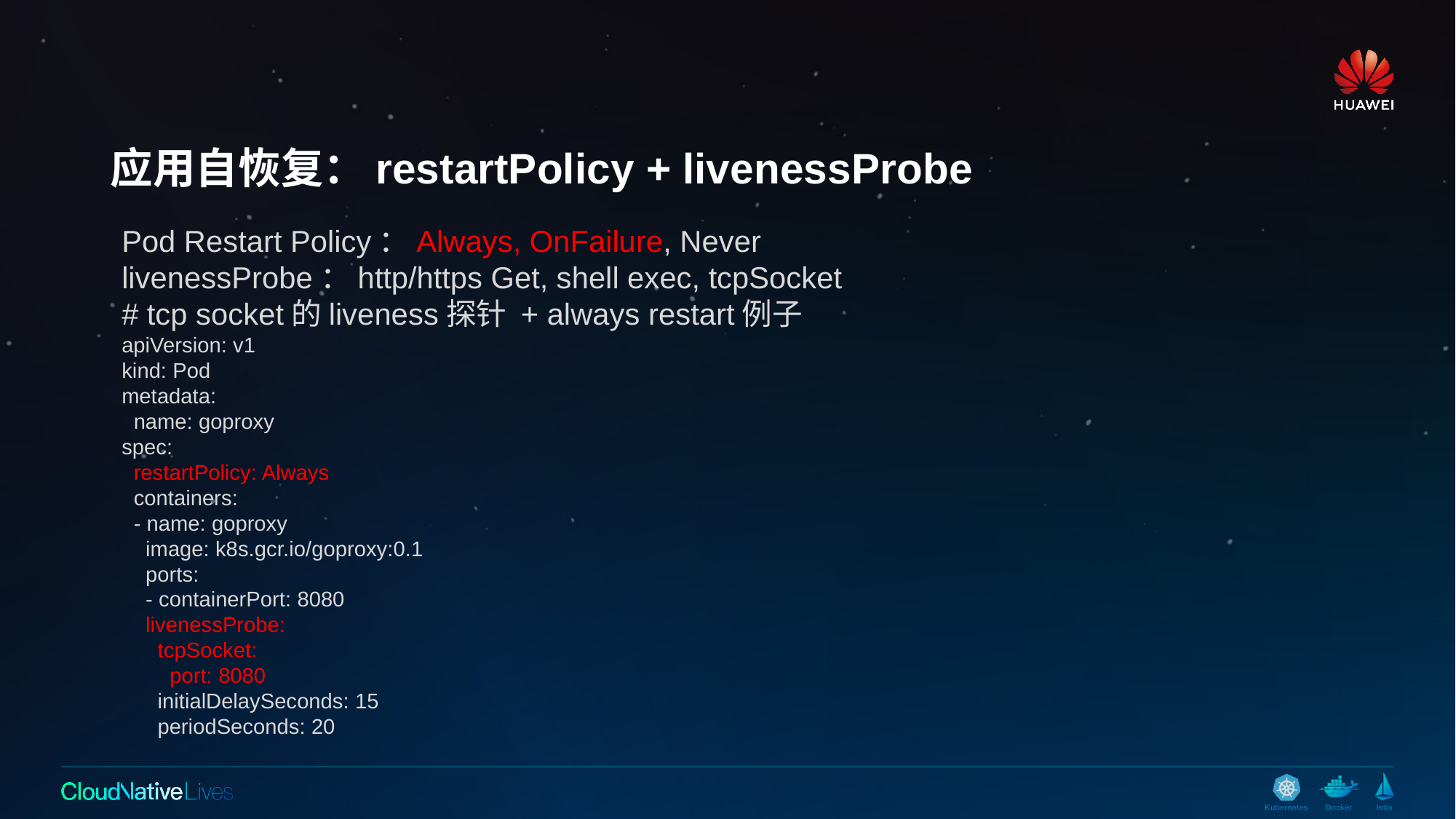

# 应用自恢复：restartPolicy + livenessProbe
Pod Restart Policy：Always, OnFailure, Never
livenessProbe：http/https Get, shell exec, tcpSocket
# tcp socket的liveness探针 + always restart例子
apiVersion: v1
kind: Pod
metadata:
  name: goproxy
spec:
  restartPolicy: Always
  containers:
  - name: goproxy
    image: k8s.gcr.io/goproxy:0.1
    ports:
    - containerPort: 8080
    livenessProbe:
      tcpSocket:
        port: 8080
      initialDelaySeconds: 15
      periodSeconds: 20